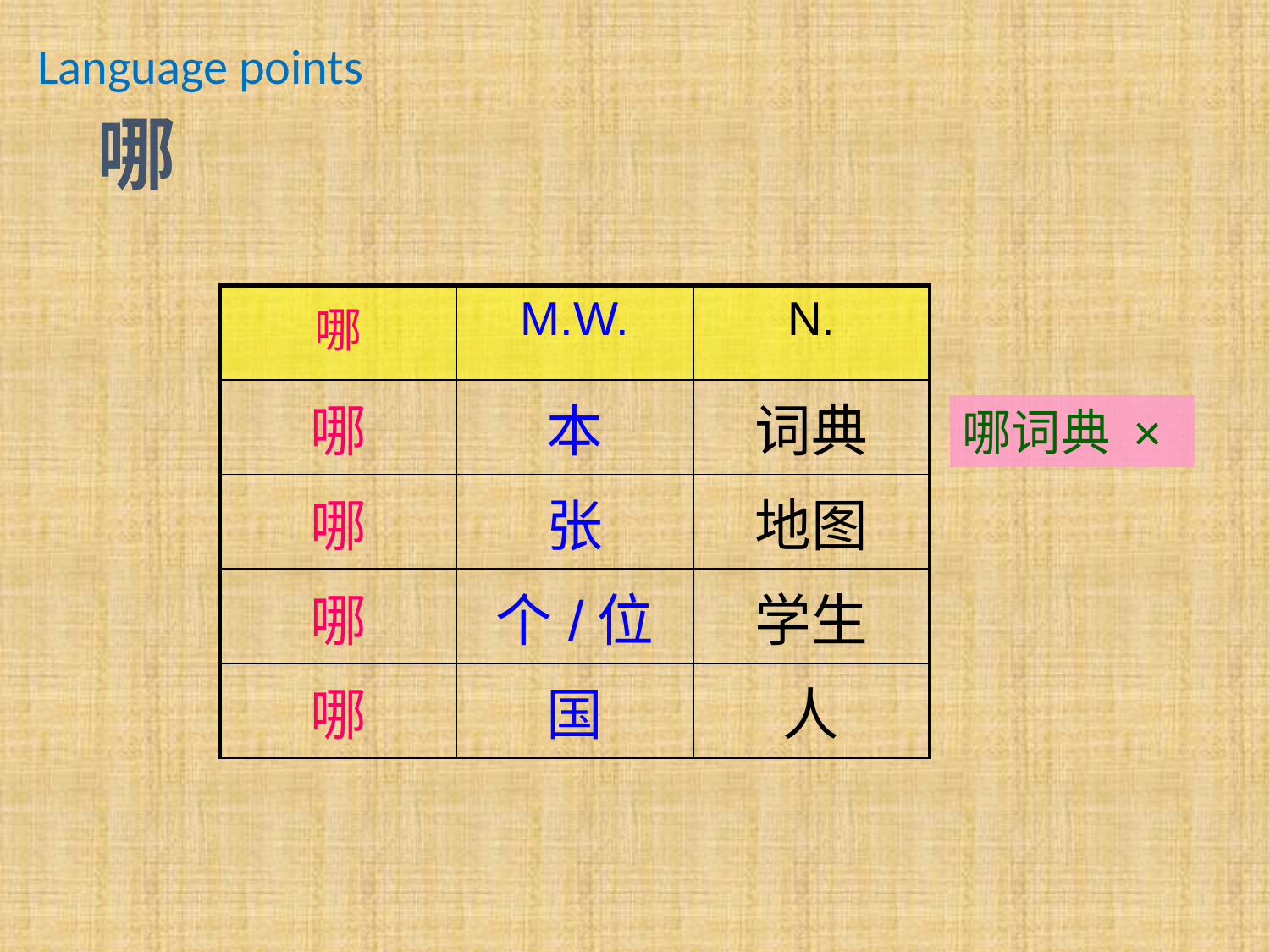

Language points
哪
| 哪 | M.W. | N. |
| --- | --- | --- |
| 哪 | 本 | 词典 |
| 哪 | 张 | 地图 |
| 哪 | 个/位 | 学生 |
| 哪 | 国 | 人 |
哪词典 ×